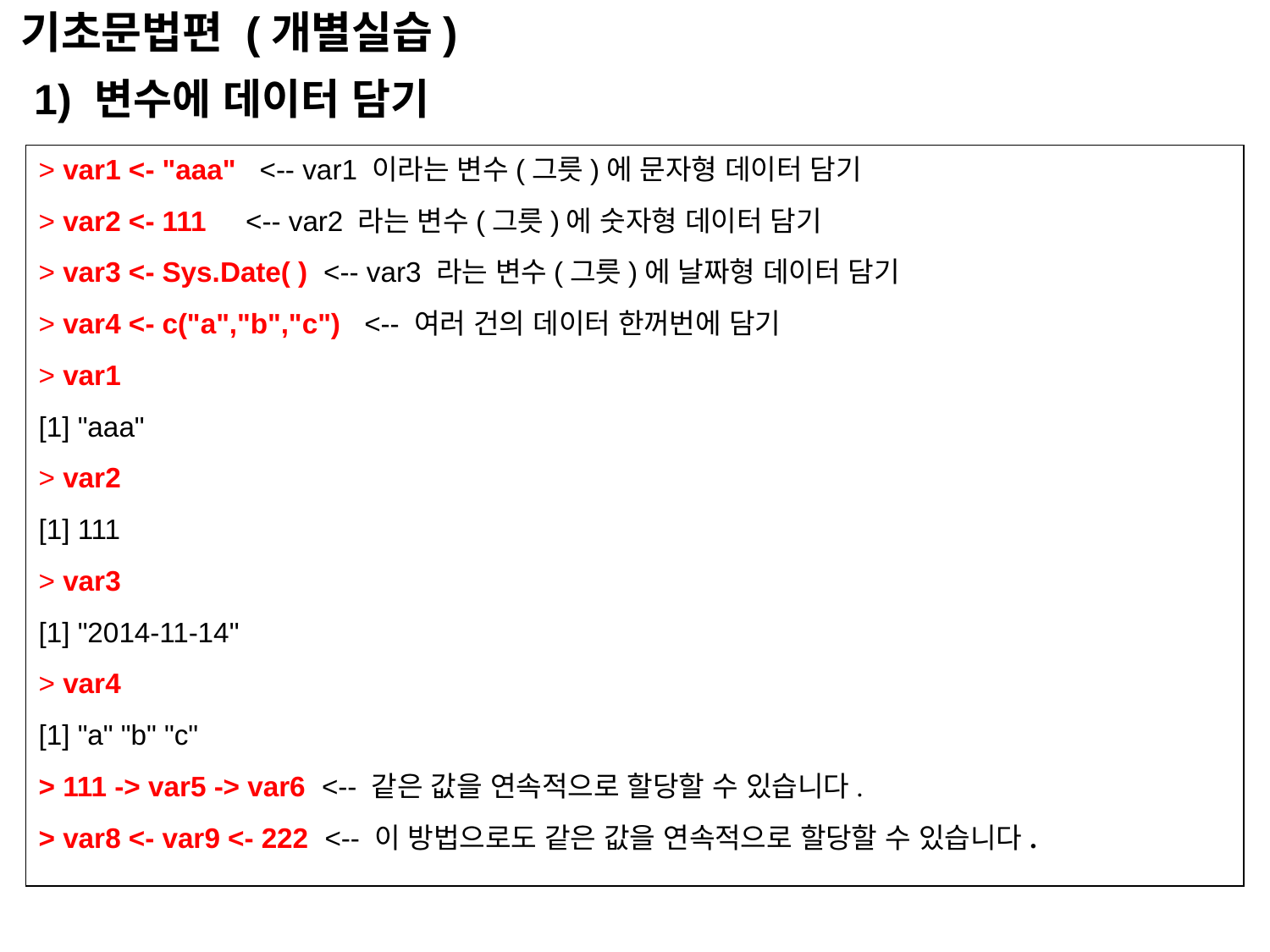

기초문법편 (개별실습)
1) 변수에 데이터 담기
> var1 <- "aaa"   <-- var1 이라는 변수(그릇)에 문자형 데이터 담기
> var2 <- 111     <-- var2 라는 변수(그릇)에 숫자형 데이터 담기
> var3 <- Sys.Date( )  <-- var3 라는 변수(그릇)에 날짜형 데이터 담기
> var4 <- c("a","b","c")   <-- 여러 건의 데이터 한꺼번에 담기
> var1
[1] "aaa"
> var2
[1] 111
> var3
[1] "2014-11-14"
> var4
[1] "a" "b" "c"
> 111 -> var5 -> var6  <-- 같은 값을 연속적으로 할당할 수 있습니다.
> var8 <- var9 <- 222  <-- 이 방법으로도 같은 값을 연속적으로 할당할 수 있습니다.